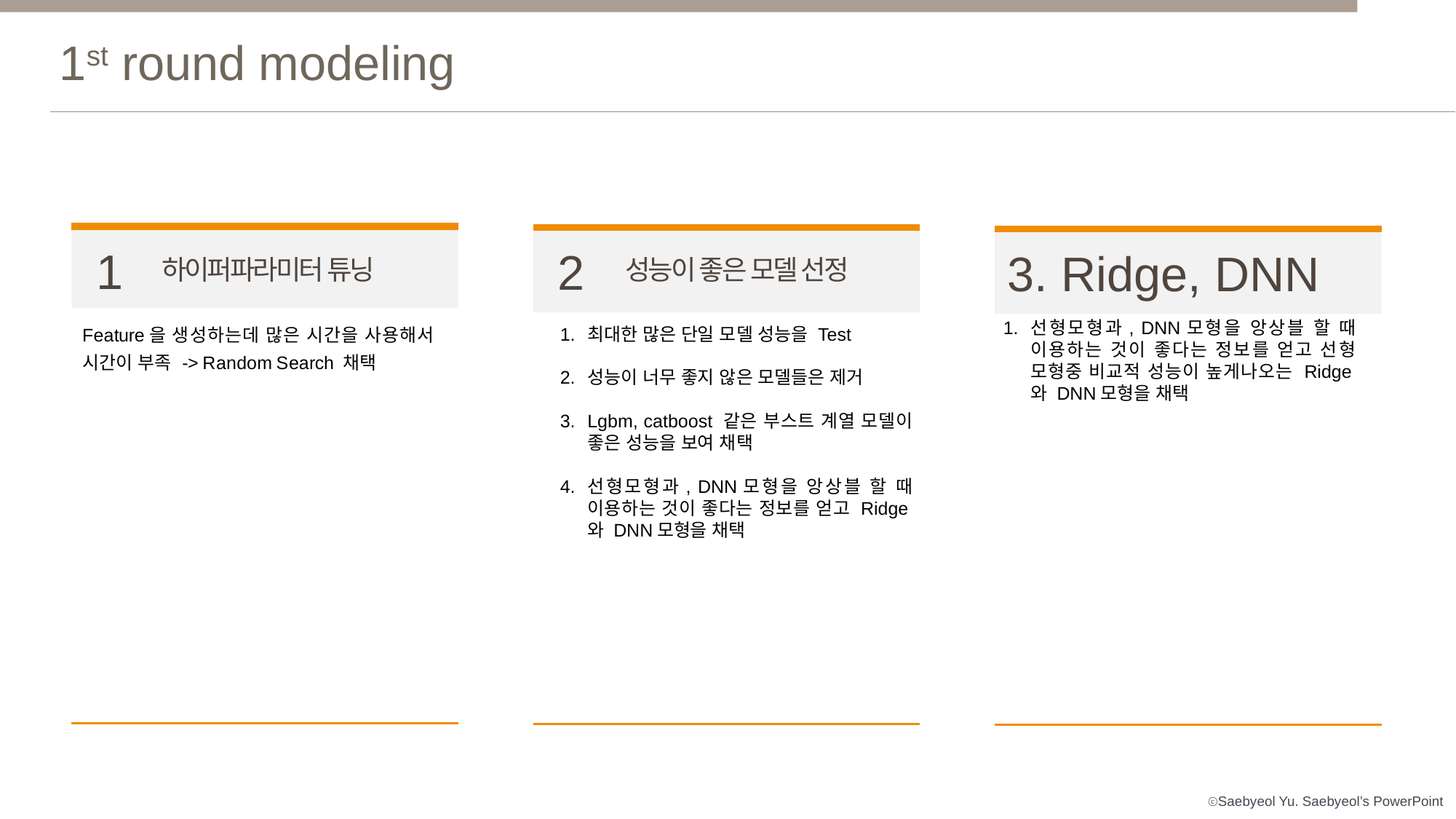

1st round modeling

1
2
3. Ridge, DNN
하이퍼파라미터 튜닝
성능이 좋은 모델 선정

### Chart

| Category |
|---|
선형모형과, DNN모형을 앙상블 할 때 이용하는 것이 좋다는 정보를 얻고 선형 모형중 비교적 성능이 높게나오는 Ridge와 DNN모형을 채택
최대한 많은 단일 모델 성능을 Test

성능이 너무 좋지 않은 모델들은 제거

Lgbm, catboost 같은 부스트 계열 모델이 좋은 성능을 보여 채택

선형모형과, DNN모형을 앙상블 할 때 이용하는 것이 좋다는 정보를 얻고 Ridge와 DNN모형을 채택